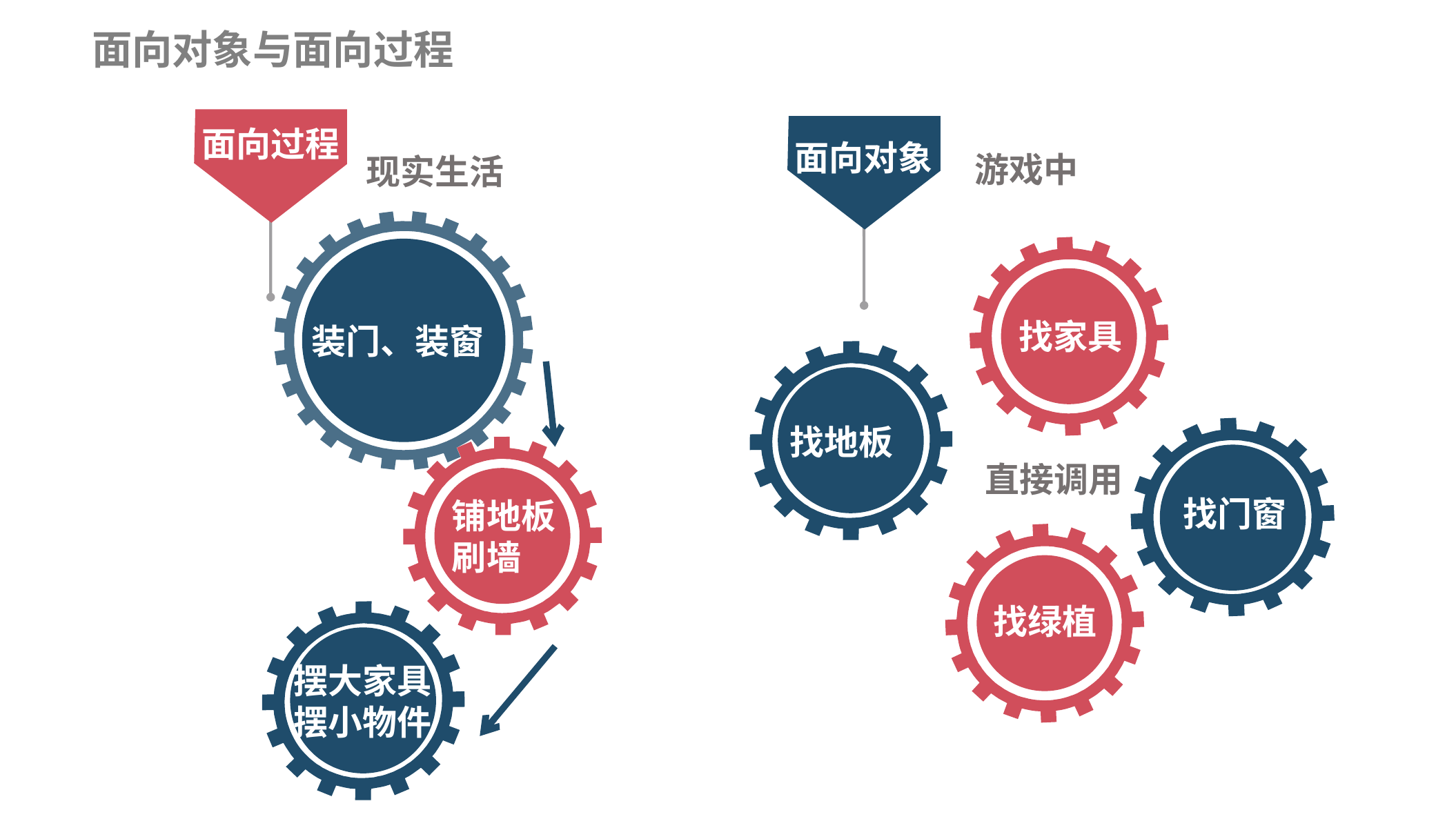

面向对象与面向过程

面向过程

面向对象

游戏中
现实生活

找家具
装门、装窗

找地板
直接调用
找门窗
铺地板
刷墙
找绿植
摆大家具
摆小物件